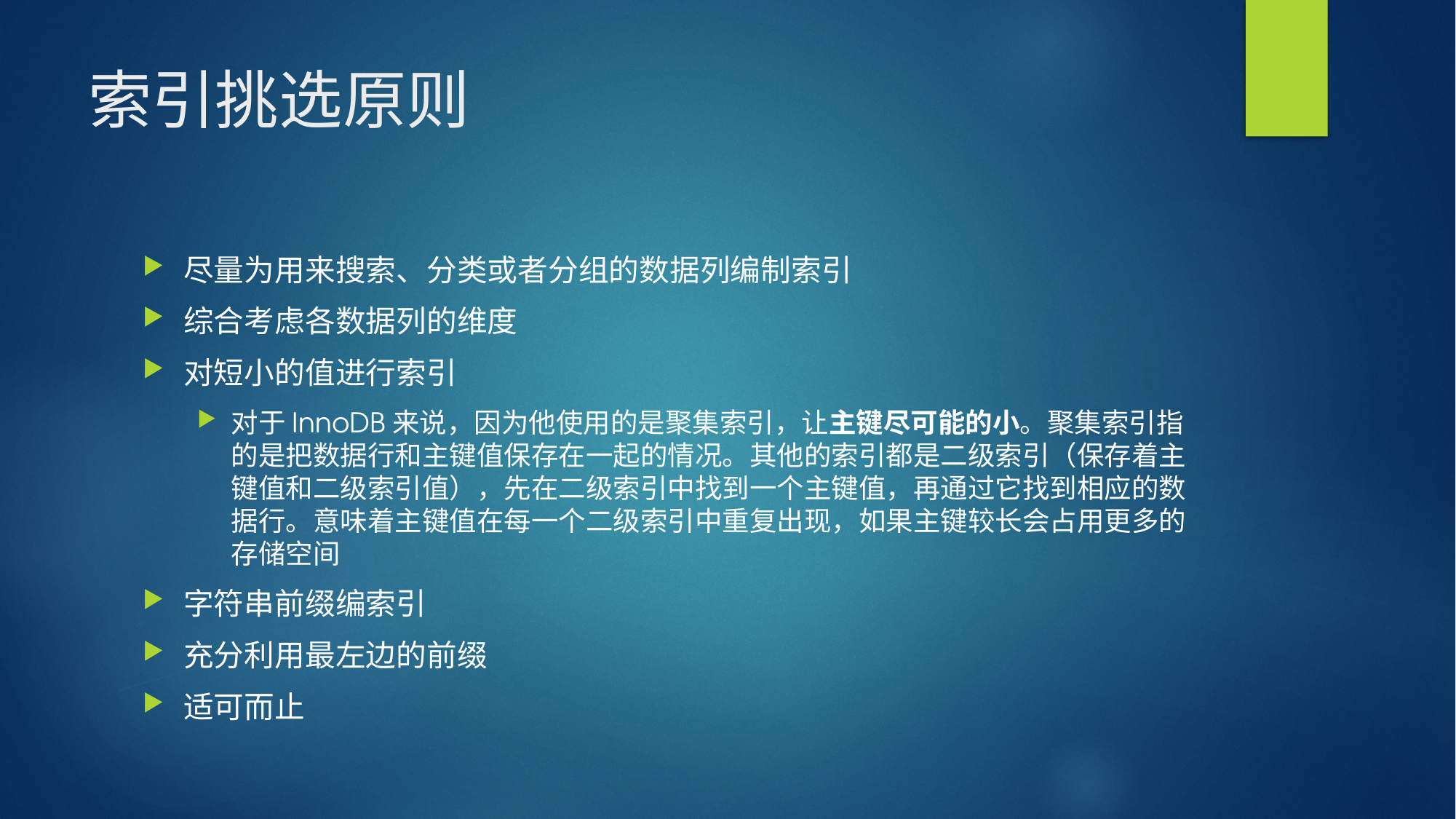

# 索引挑选原则
尽量为用来搜索、分类或者分组的数据列编制索引
综合考虑各数据列的维度
对短小的值进行索引
对于InnoDB来说，因为他使用的是聚集索引，让主键尽可能的小。聚集索引指的是把数据行和主键值保存在一起的情况。其他的索引都是二级索引（保存着主键值和二级索引值），先在二级索引中找到一个主键值，再通过它找到相应的数据行。意味着主键值在每一个二级索引中重复出现，如果主键较长会占用更多的存储空间
字符串前缀编索引
充分利用最左边的前缀
适可而止